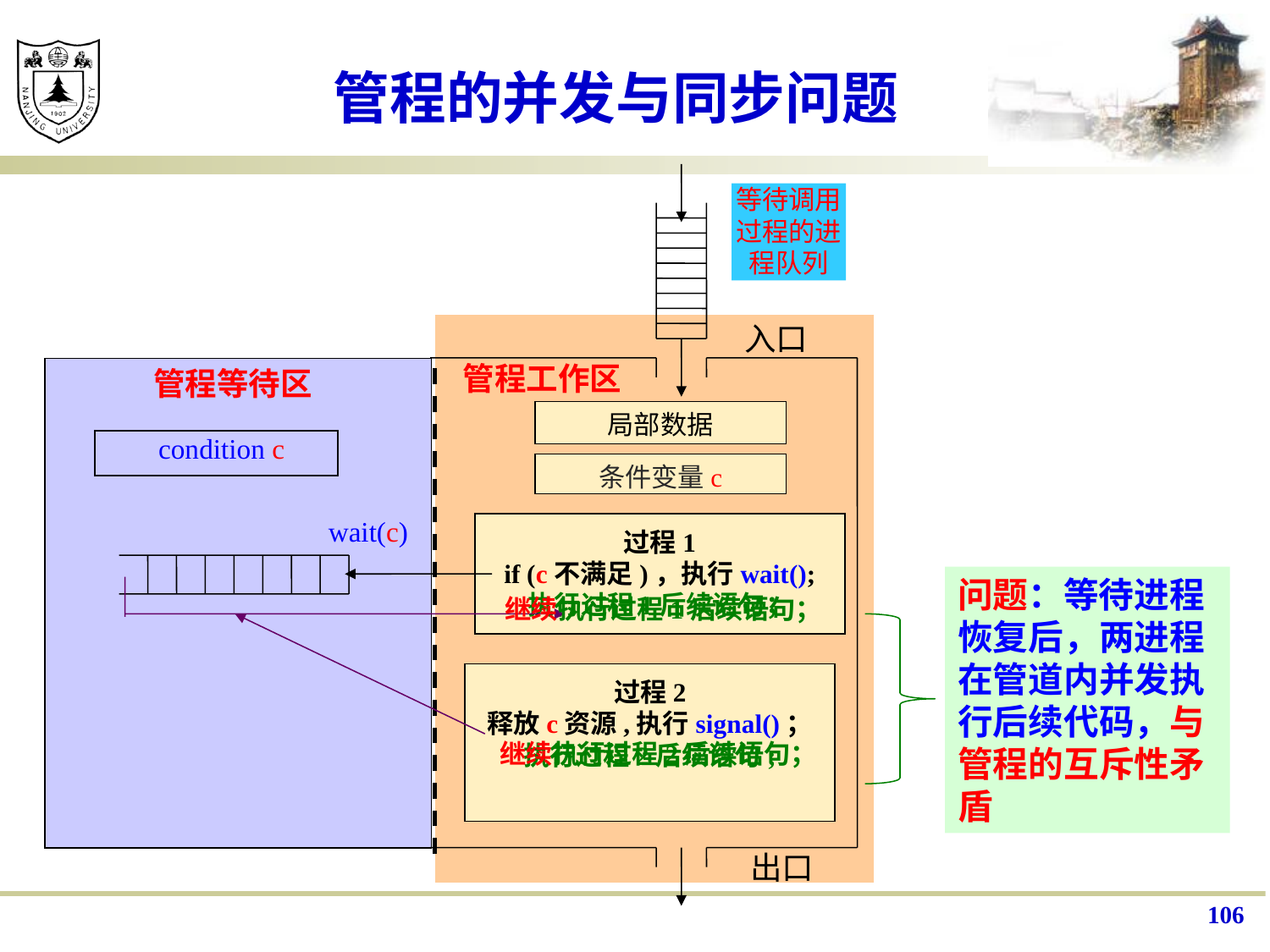

# 管程的并发与同步问题

等待调用过程的进程队列

入口

管程工作区

管程等待区

局部数据
condition c
条件变量c
wait(c)
过程1
if (c不满足)，执行wait();
执行过程1后续语句；

问题：等待进程恢复后，两进程在管道内并发执行后续代码，与管程的互斥性矛盾

继续执行过程1后续语句；

过程2
释放c资源,执行signal()；
执行过程2后续语句;

继续执行过程2后续语句；

出口

106